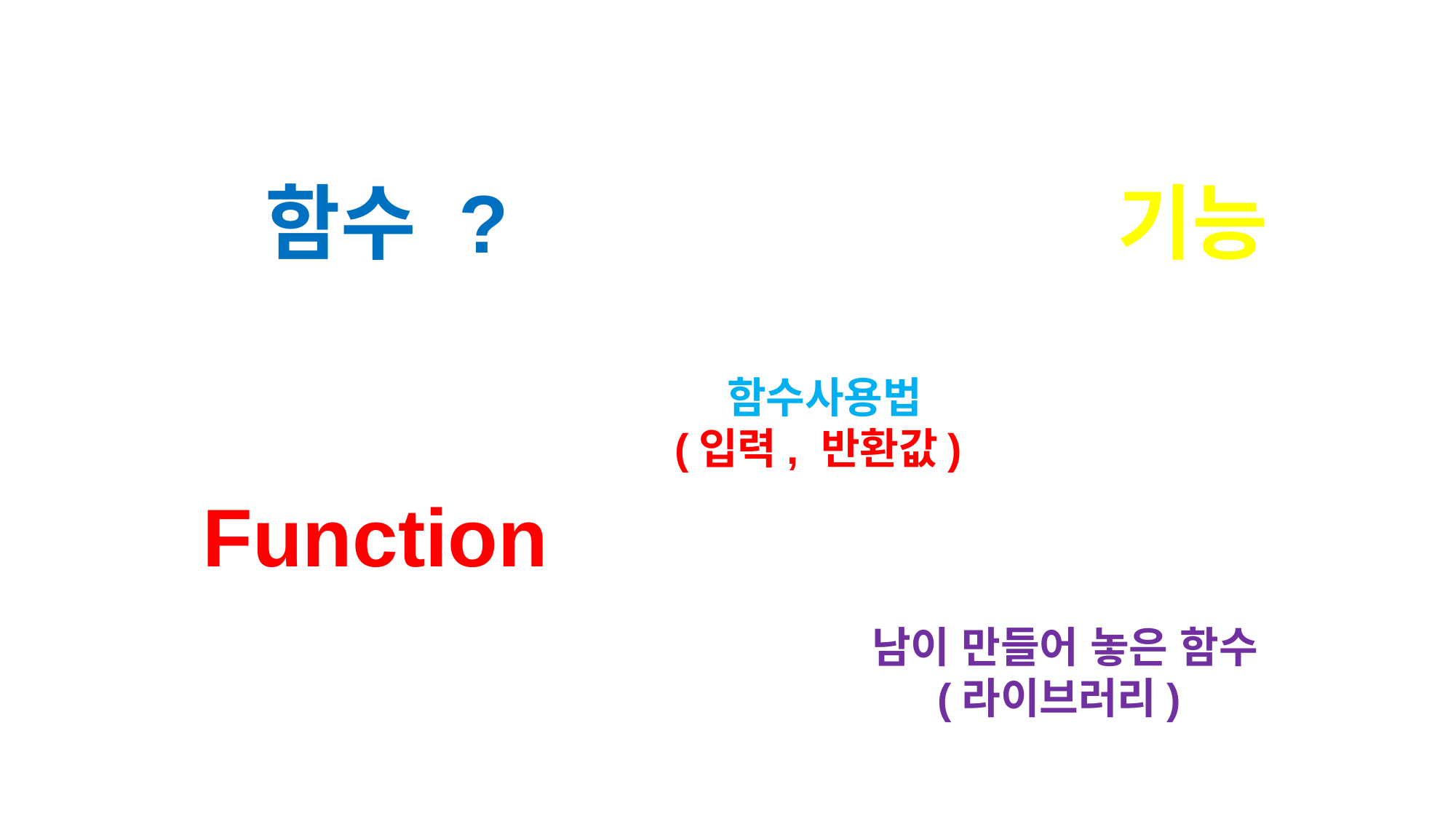

함수 ?
기능
함수사용법
(입력, 반환값)
Function
남이 만들어 놓은 함수
(라이브러리)